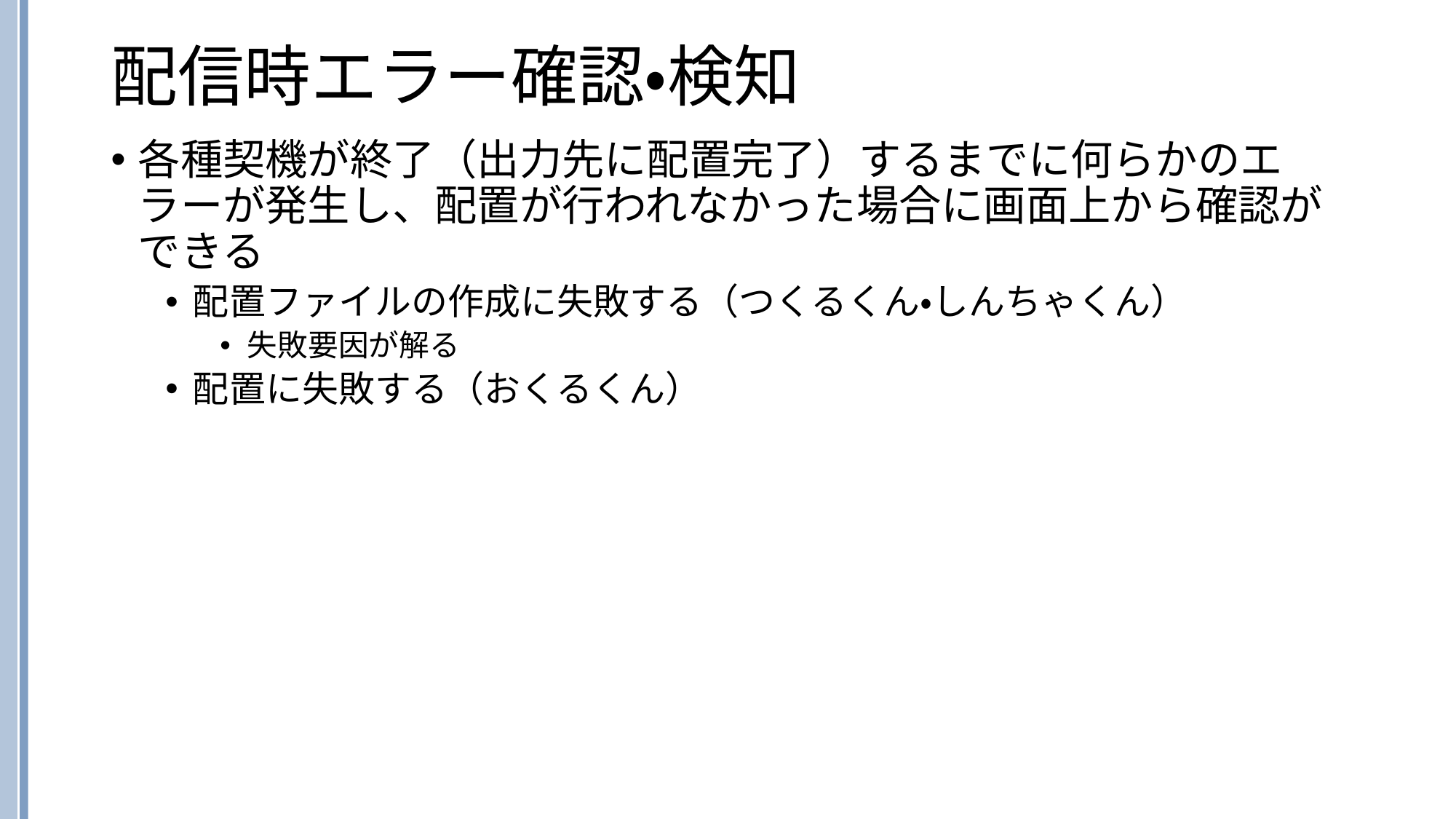

# 配信時エラー確認・検知
各種契機が終了（出力先に配置完了）するまでに何らかのエラーが発生し、配置が行われなかった場合に画面上から確認ができる
配置ファイルの作成に失敗する（つくるくん・しんちゃくん）
失敗要因が解る
配置に失敗する（おくるくん）